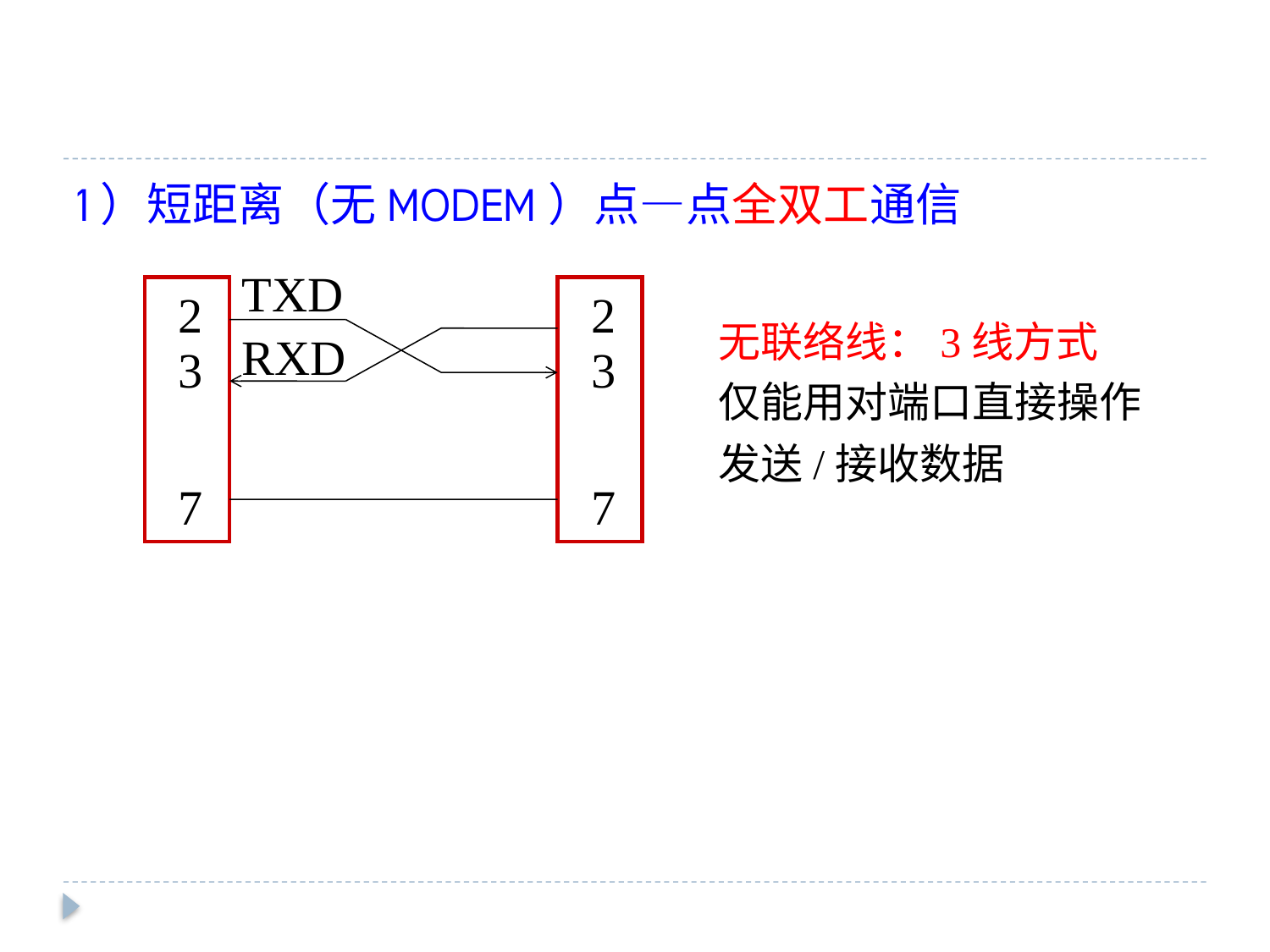

1）短距离（无MODEM）点—点全双工通信
TXD

2
2
无联络线：3线方式
仅能用对端口直接操作发送/接收数据

RXD

3
3
7
7